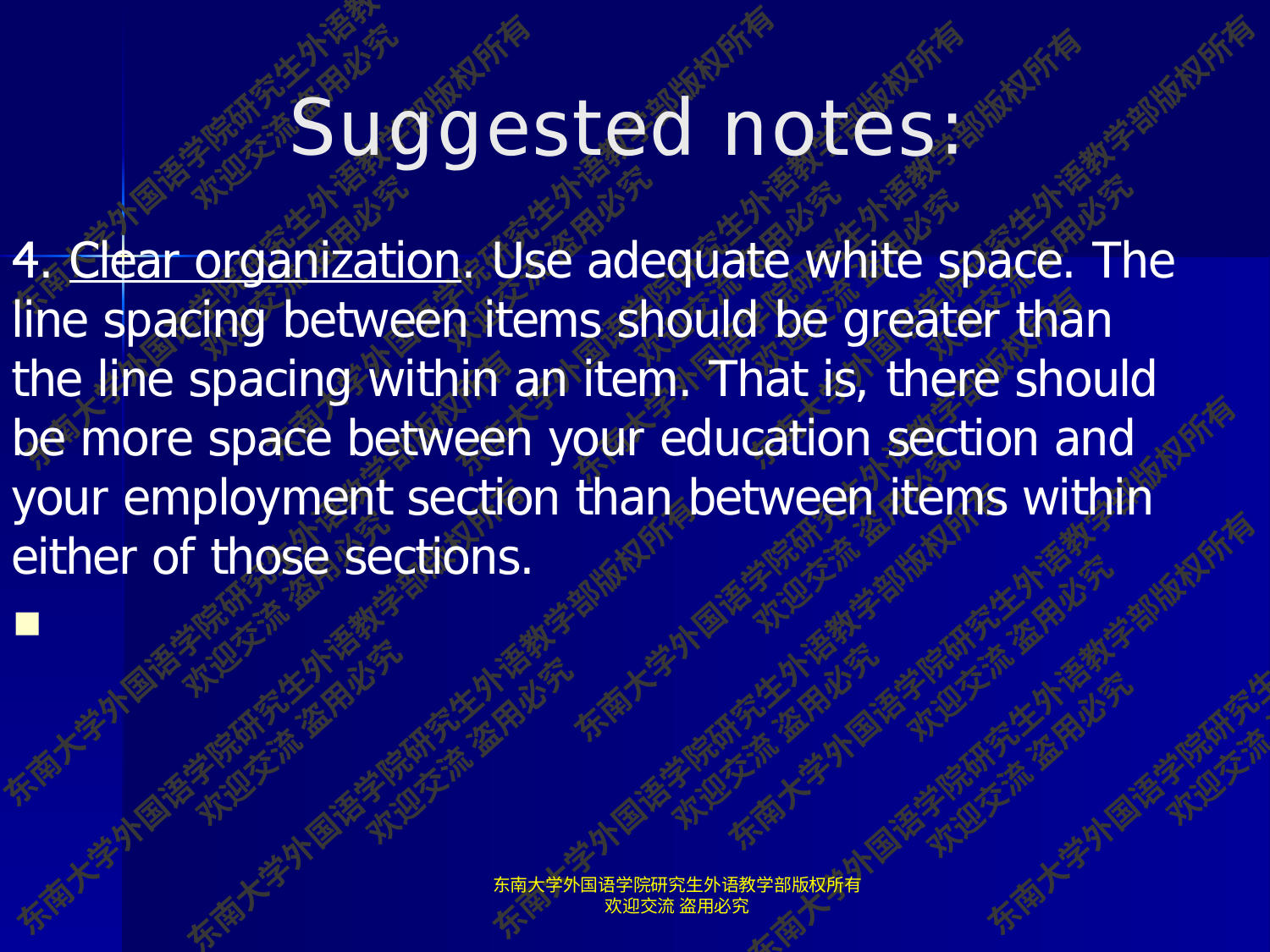

# Suggested notes:
4. Clear organization. Use adequate white space. The line spacing between items should be greater than the line spacing within an item. That is, there should be more space between your education section and your employment section than between items within either of those sections.

东南大学外国语学院研究生外语教学部版权所有 欢迎交流 盗用必究